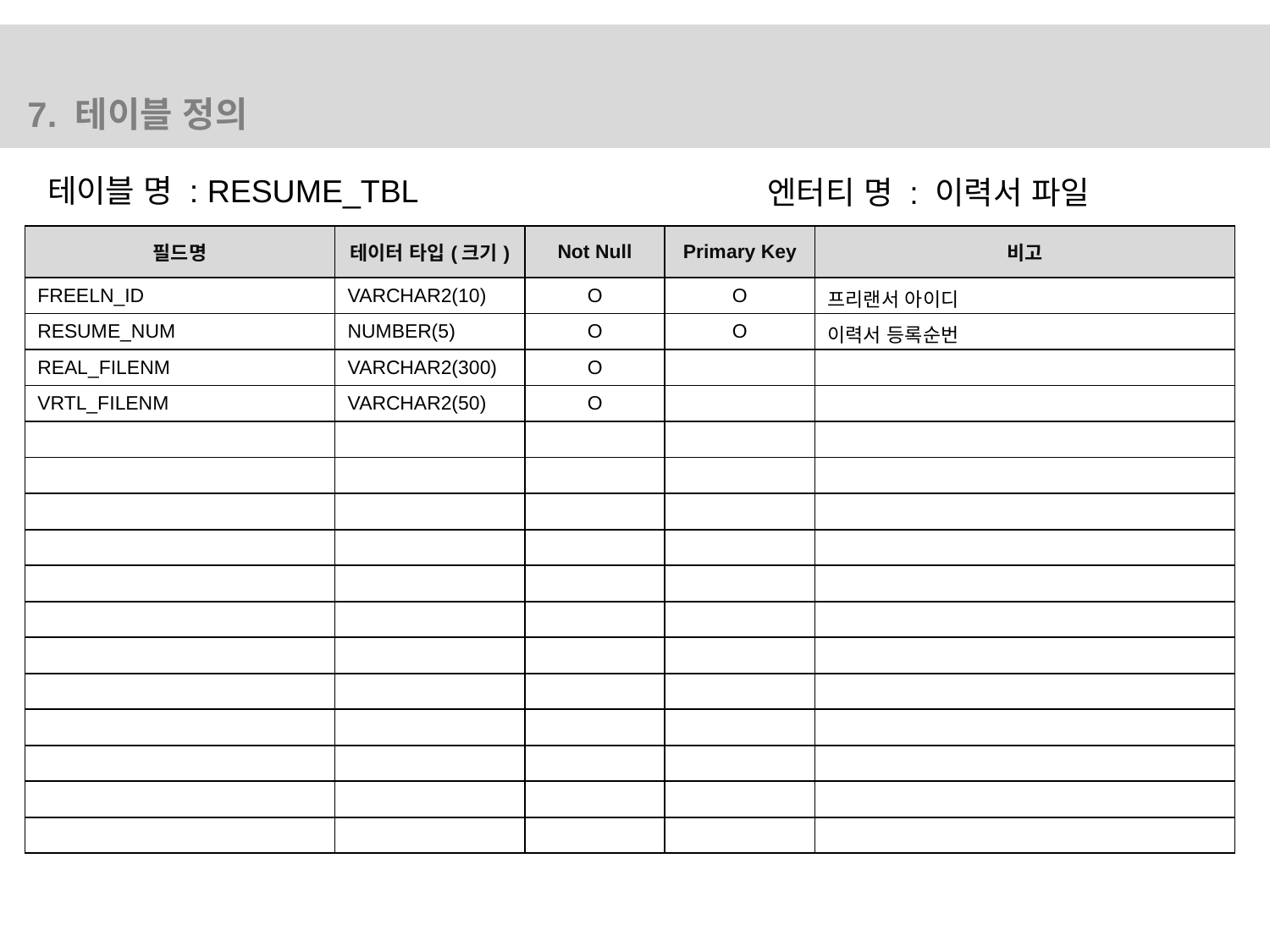

7. 테이블 정의
테이블 명 : RESUME_TBL
엔터티 명 : 이력서 파일
| 필드명 | 테이터 타입(크기) | Not Null | Primary Key | 비고 |
| --- | --- | --- | --- | --- |
| FREELN\_ID | VARCHAR2(10) | O | O | 프리랜서 아이디 |
| RESUME\_NUM | NUMBER(5) | O | O | 이력서 등록순번 |
| REAL\_FILENM | VARCHAR2(300) | O |  |  |
| VRTL\_FILENM | VARCHAR2(50) | O |  |  |
|  |  |  |  |  |
|  |  |  |  |  |
|  |  |  |  |  |
|  |  |  |  |  |
|  |  |  |  |  |
|  |  |  |  |  |
|  |  |  |  |  |
|  |  |  |  |  |
|  |  |  |  |  |
|  |  |  |  |  |
|  |  |  |  |  |
|  |  |  |  |  |